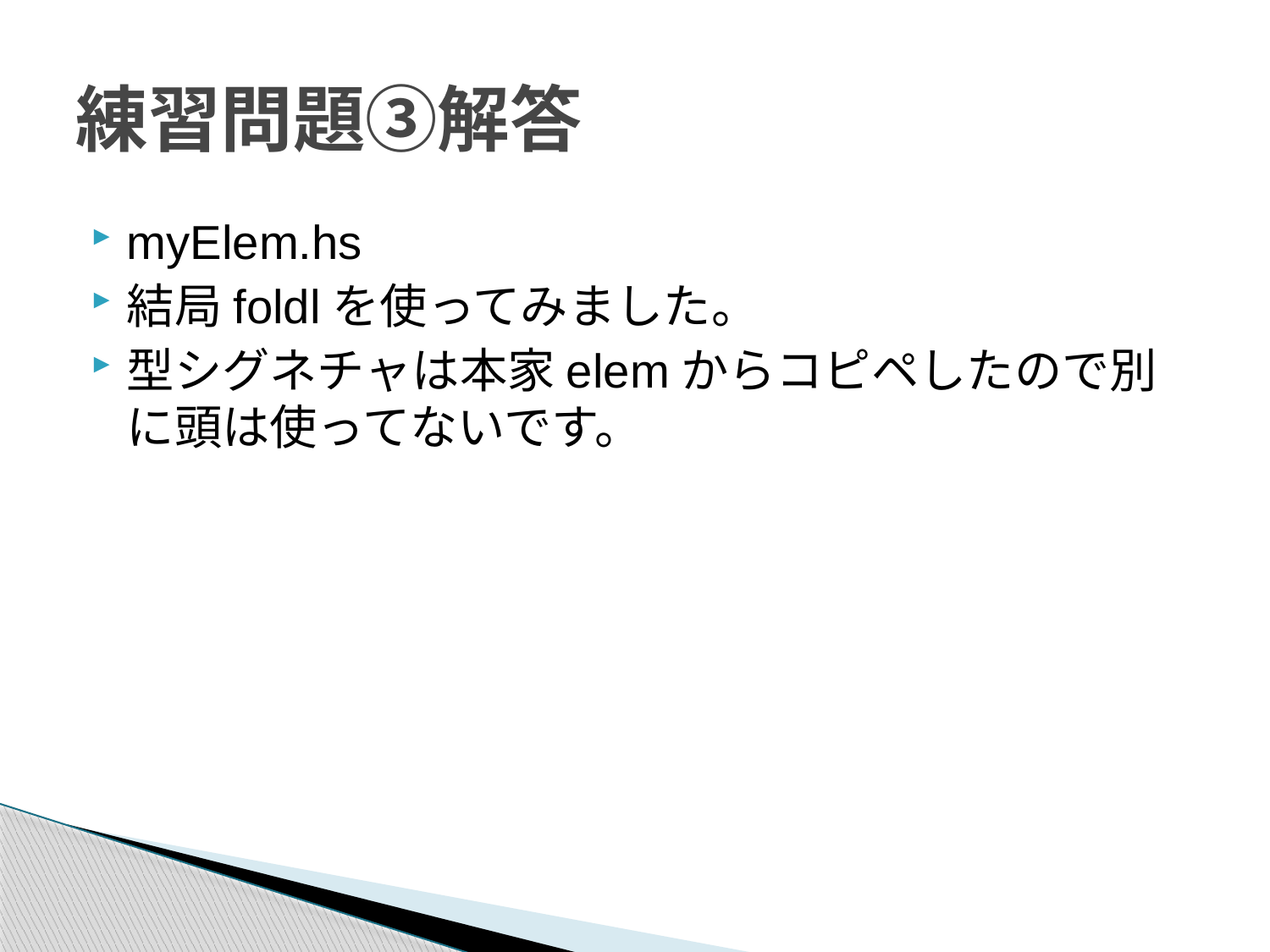

# 練習問題③解答
myElem.hs
結局foldlを使ってみました。
型シグネチャは本家elemからコピペしたので別に頭は使ってないです。